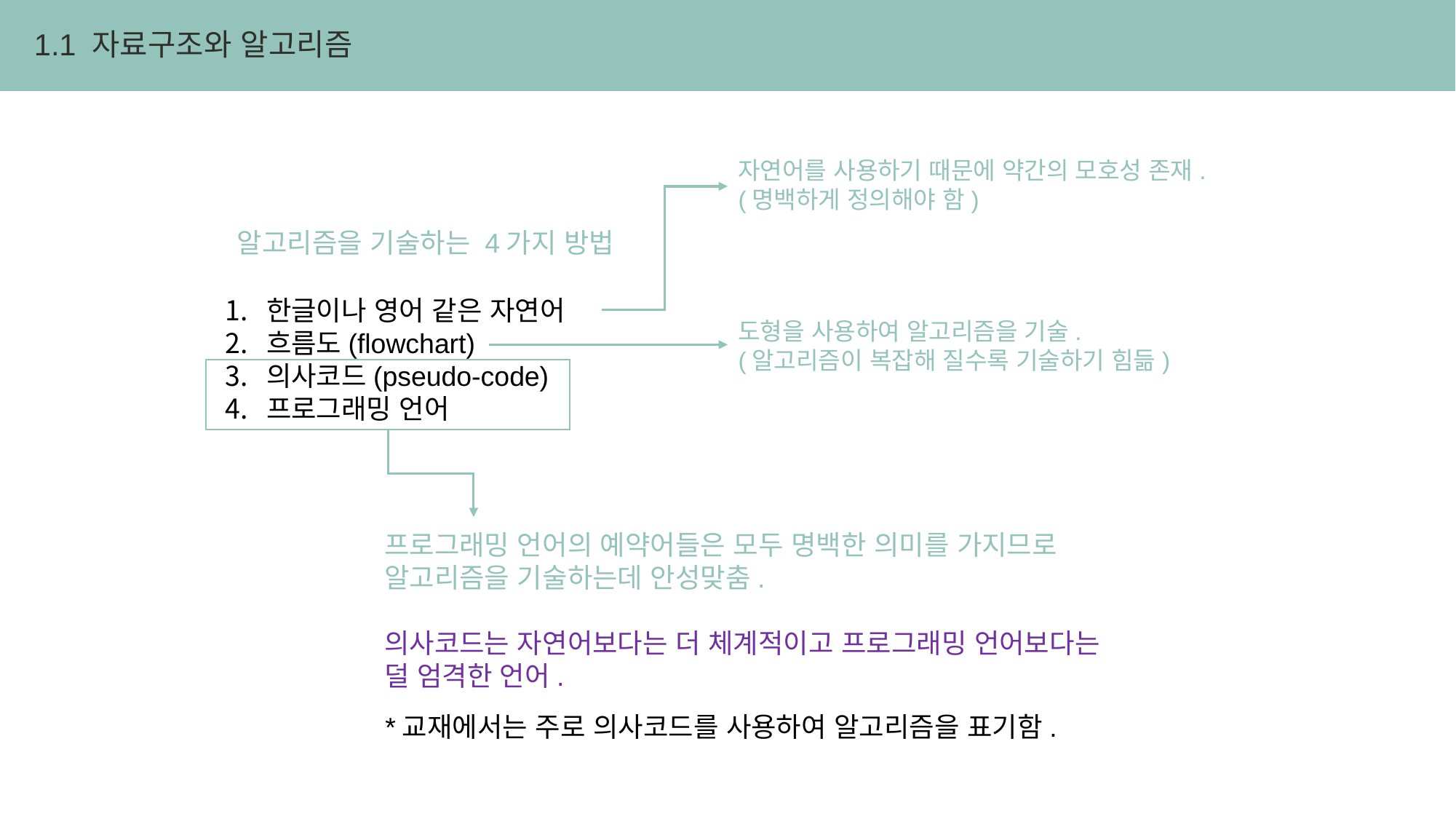

1.1 자료구조와 알고리즘
자연어를 사용하기 때문에 약간의 모호성 존재.
(명백하게 정의해야 함)
알고리즘을 기술하는 4가지 방법
한글이나 영어 같은 자연어
흐름도(flowchart)
의사코드(pseudo-code)
프로그래밍 언어
도형을 사용하여 알고리즘을 기술.
(알고리즘이 복잡해 질수록 기술하기 힘듦)

프로그래밍 언어의 예약어들은 모두 명백한 의미를 가지므로 알고리즘을 기술하는데 안성맞춤.

의사코드는 자연어보다는 더 체계적이고 프로그래밍 언어보다는 덜 엄격한 언어.
*교재에서는 주로 의사코드를 사용하여 알고리즘을 표기함.